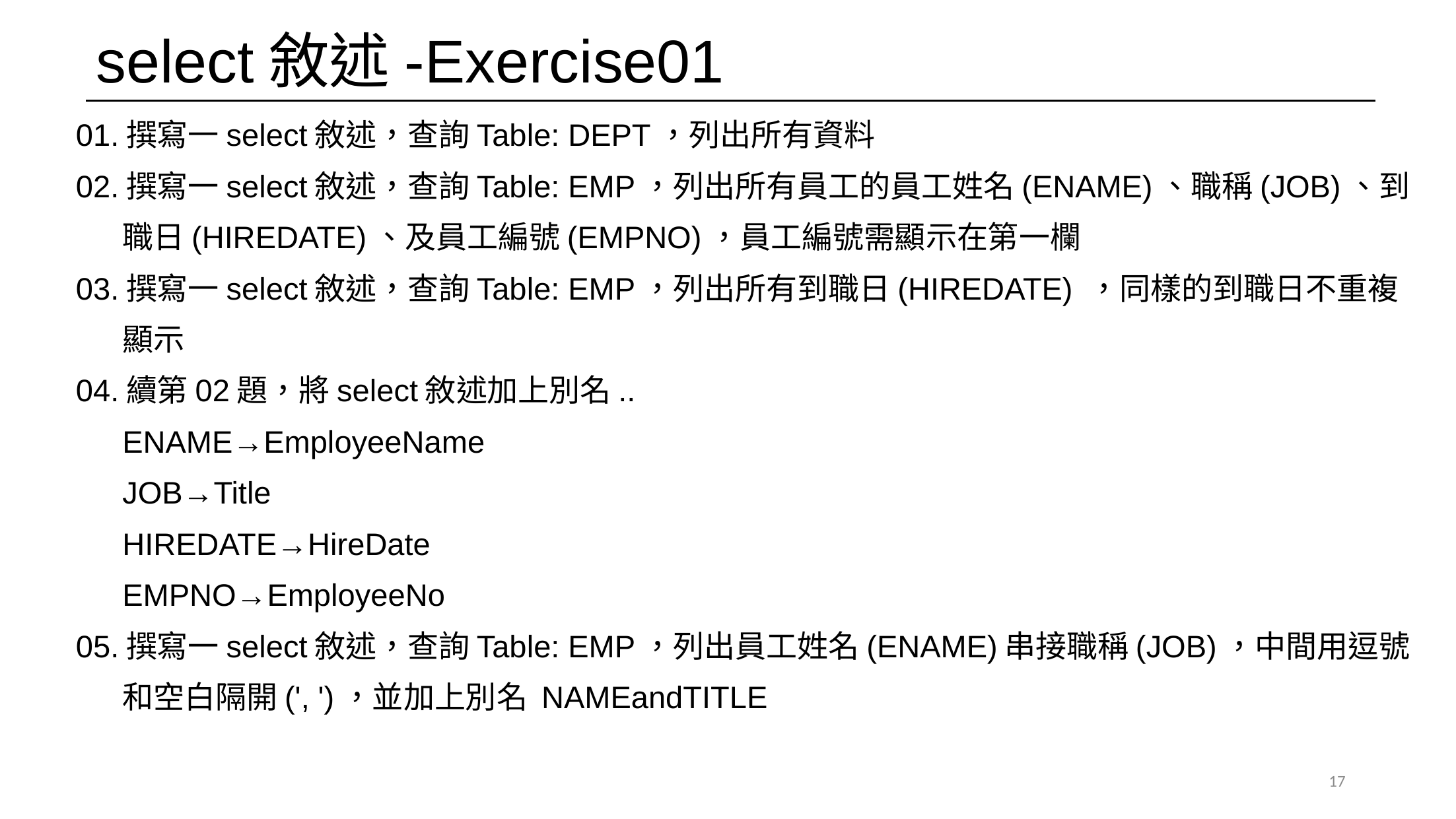

# select敘述-Exercise01
01.撰寫一select敘述，查詢Table: DEPT，列出所有資料
02.撰寫一select敘述，查詢Table: EMP，列出所有員工的員工姓名(ENAME)、職稱(JOB)、到
職日(HIREDATE)、及員工編號(EMPNO)，員工編號需顯示在第一欄
03.撰寫一select敘述，查詢Table: EMP，列出所有到職日(HIREDATE) ，同樣的到職日不重複
顯示
04.續第02題，將select敘述加上別名..
ENAME→EmployeeName
JOB→Title
HIREDATE→HireDate
EMPNO→EmployeeNo
05.撰寫一select敘述，查詢Table: EMP，列出員工姓名(ENAME)串接職稱(JOB)，中間用逗號
和空白隔開(', ')，並加上別名 NAMEandTITLE
17